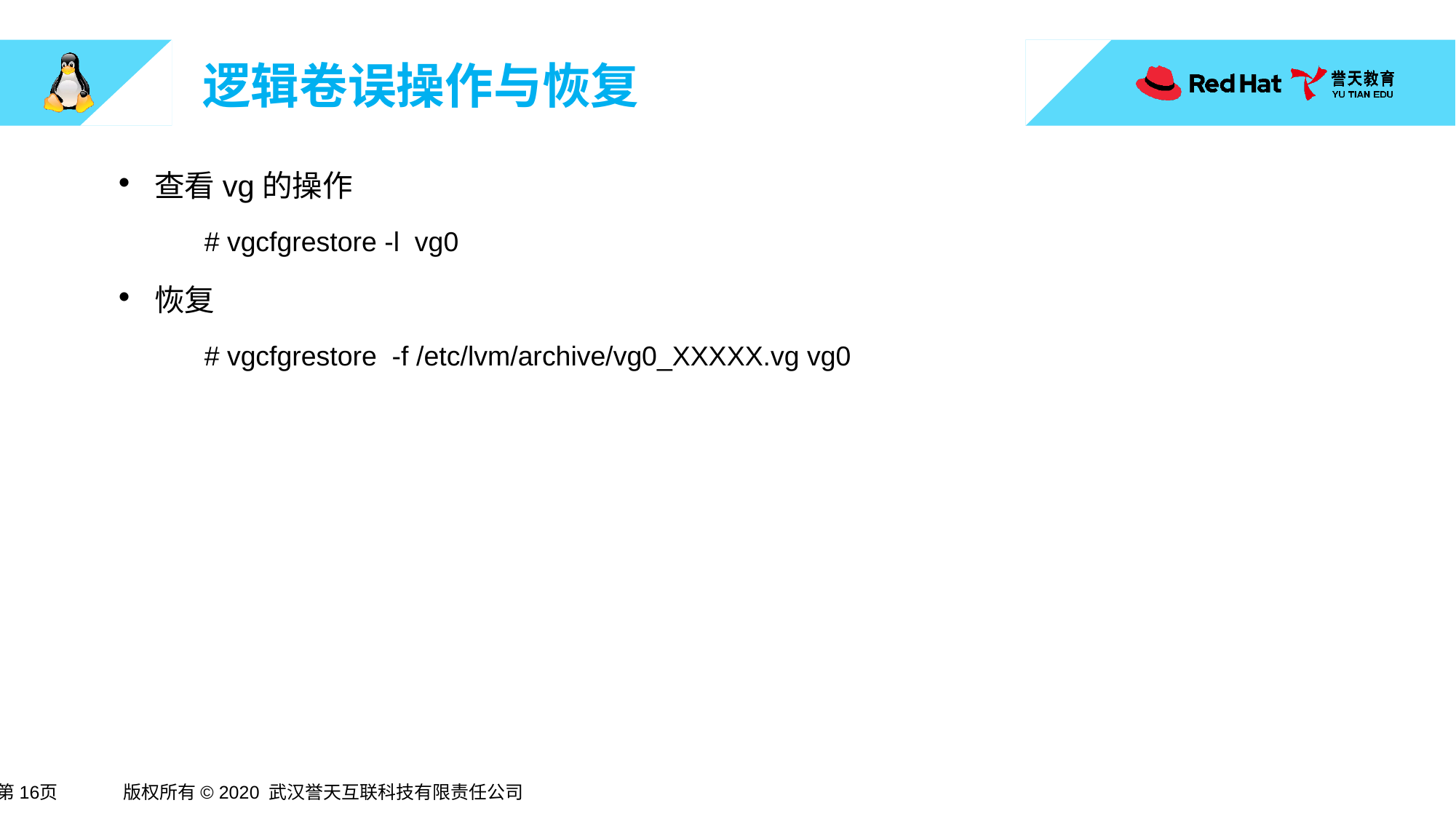

# 逻辑卷误操作与恢复
查看vg的操作
# vgcfgrestore -l  vg0
恢复
# vgcfgrestore  -f /etc/lvm/archive/vg0_XXXXX.vg vg0